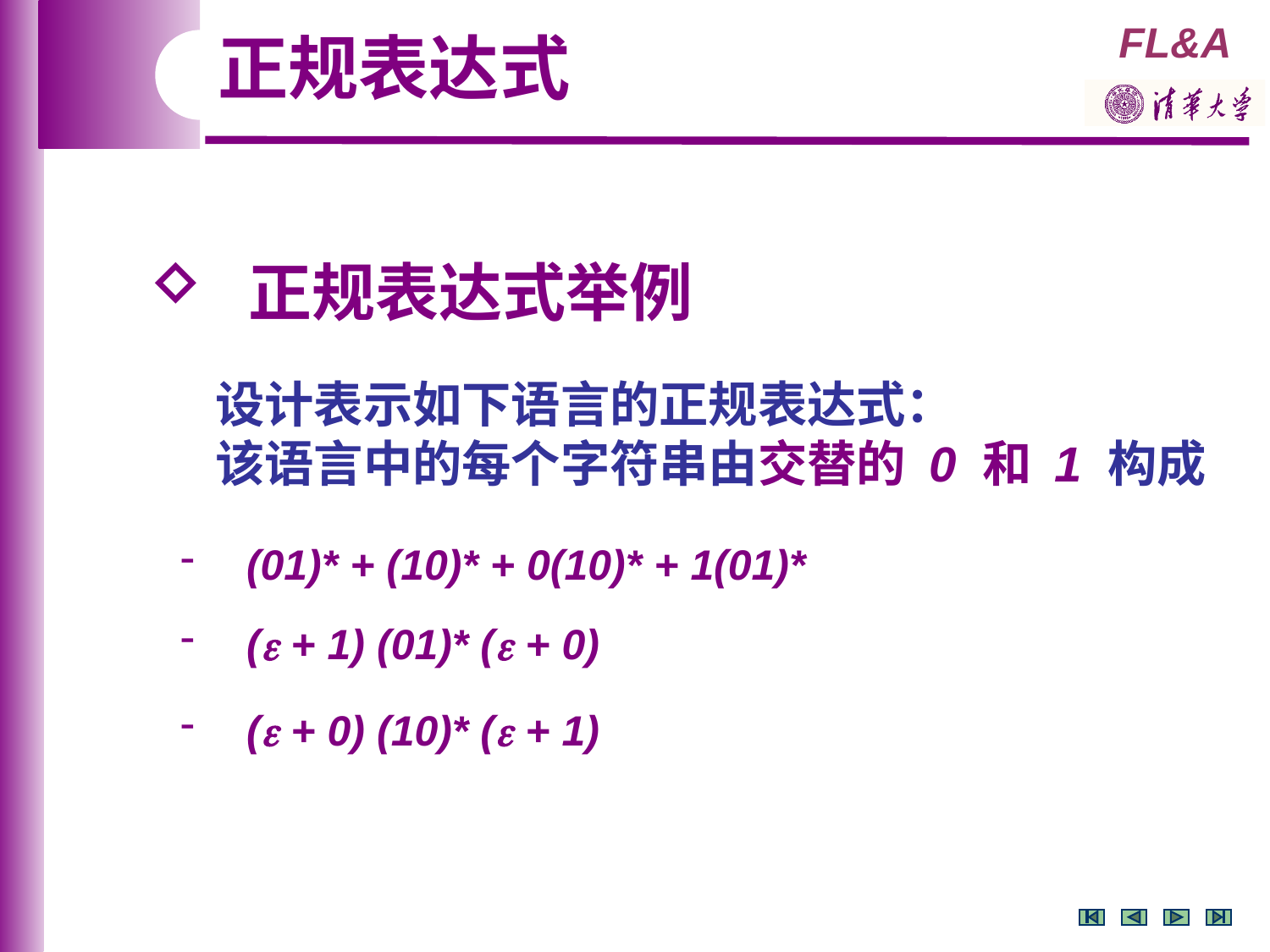

正规表达式
  正规表达式举例

     设计表示如下语言的正规表达式：
     该语言中的每个字符串由交替的 0 和 1 构成

   (01)* + (10)* + 0(10)* + 1(01)*

   (ε + 1) (01)* (ε + 0)

   (ε + 0) (10)* (ε + 1)